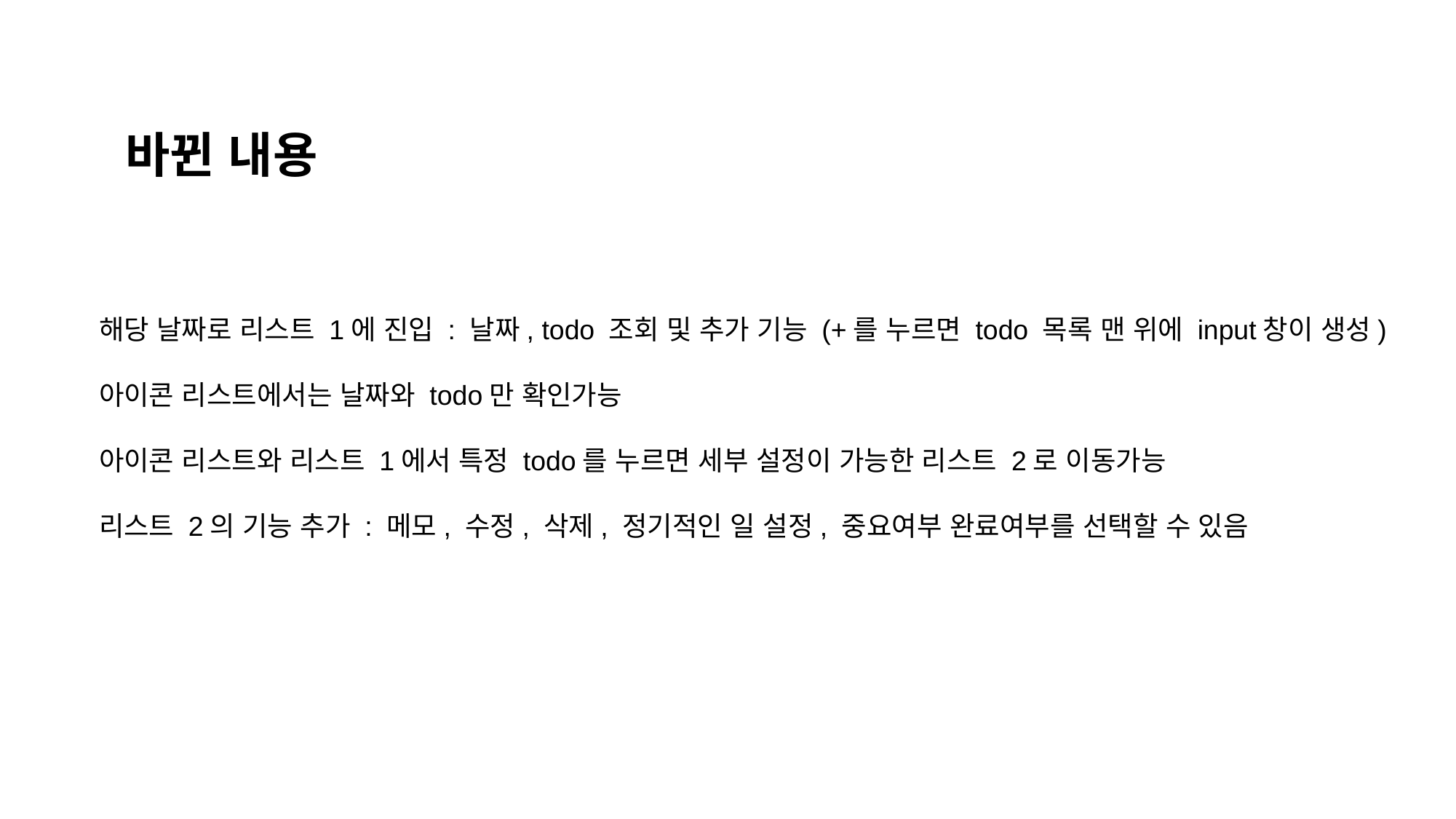

바뀐 내용
해당 날짜로 리스트 1에 진입 : 날짜, todo 조회 및 추가 기능 (+를 누르면 todo 목록 맨 위에 input창이 생성)

아이콘 리스트에서는 날짜와 todo만 확인가능

아이콘 리스트와 리스트 1에서 특정 todo를 누르면 세부 설정이 가능한 리스트 2로 이동가능

리스트 2의 기능 추가 : 메모, 수정, 삭제, 정기적인 일 설정, 중요여부 완료여부를 선택할 수 있음